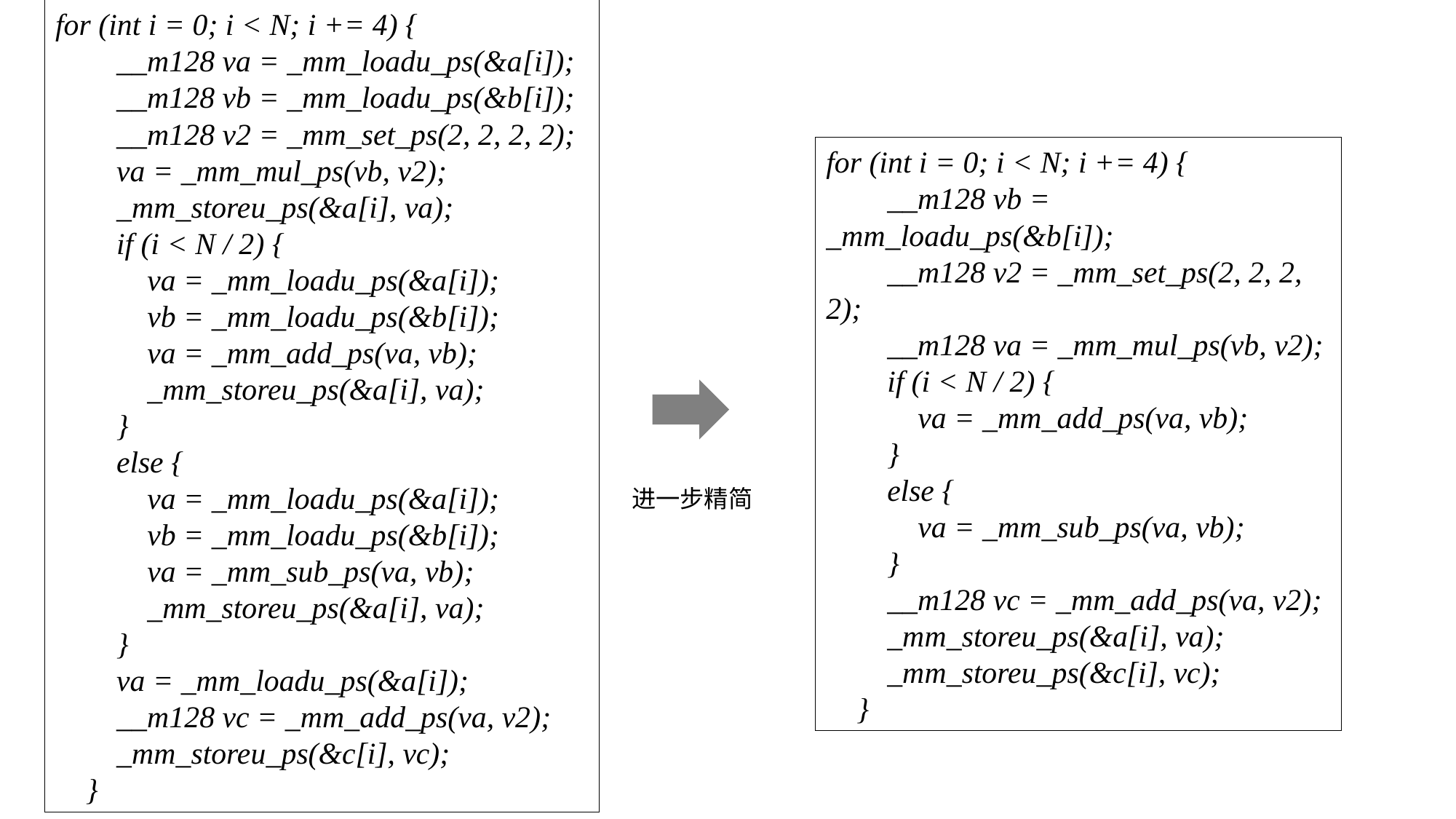

for (int i = 0; i < N; i += 4) {
        __m128 va = _mm_loadu_ps(&a[i]);
        __m128 vb = _mm_loadu_ps(&b[i]);
        __m128 v2 = _mm_set_ps(2, 2, 2, 2);
        va = _mm_mul_ps(vb, v2);
        _mm_storeu_ps(&a[i], va);
        if (i < N / 2) {
            va = _mm_loadu_ps(&a[i]);
            vb = _mm_loadu_ps(&b[i]);
            va = _mm_add_ps(va, vb);
            _mm_storeu_ps(&a[i], va);
        }
        else {
            va = _mm_loadu_ps(&a[i]);
            vb = _mm_loadu_ps(&b[i]);
            va = _mm_sub_ps(va, vb);
            _mm_storeu_ps(&a[i], va);
        }
        va = _mm_loadu_ps(&a[i]);
        __m128 vc = _mm_add_ps(va, v2);
        _mm_storeu_ps(&c[i], vc);
    }
for (int i = 0; i < N; i += 4) {
        __m128 vb = _mm_loadu_ps(&b[i]);
        __m128 v2 = _mm_set_ps(2, 2, 2, 2);
        __m128 va = _mm_mul_ps(vb, v2);
        if (i < N / 2) {
            va = _mm_add_ps(va, vb);
        }
        else {
            va = _mm_sub_ps(va, vb);
        }
        __m128 vc = _mm_add_ps(va, v2);
        _mm_storeu_ps(&a[i], va);
        _mm_storeu_ps(&c[i], vc);
    }

进一步精简